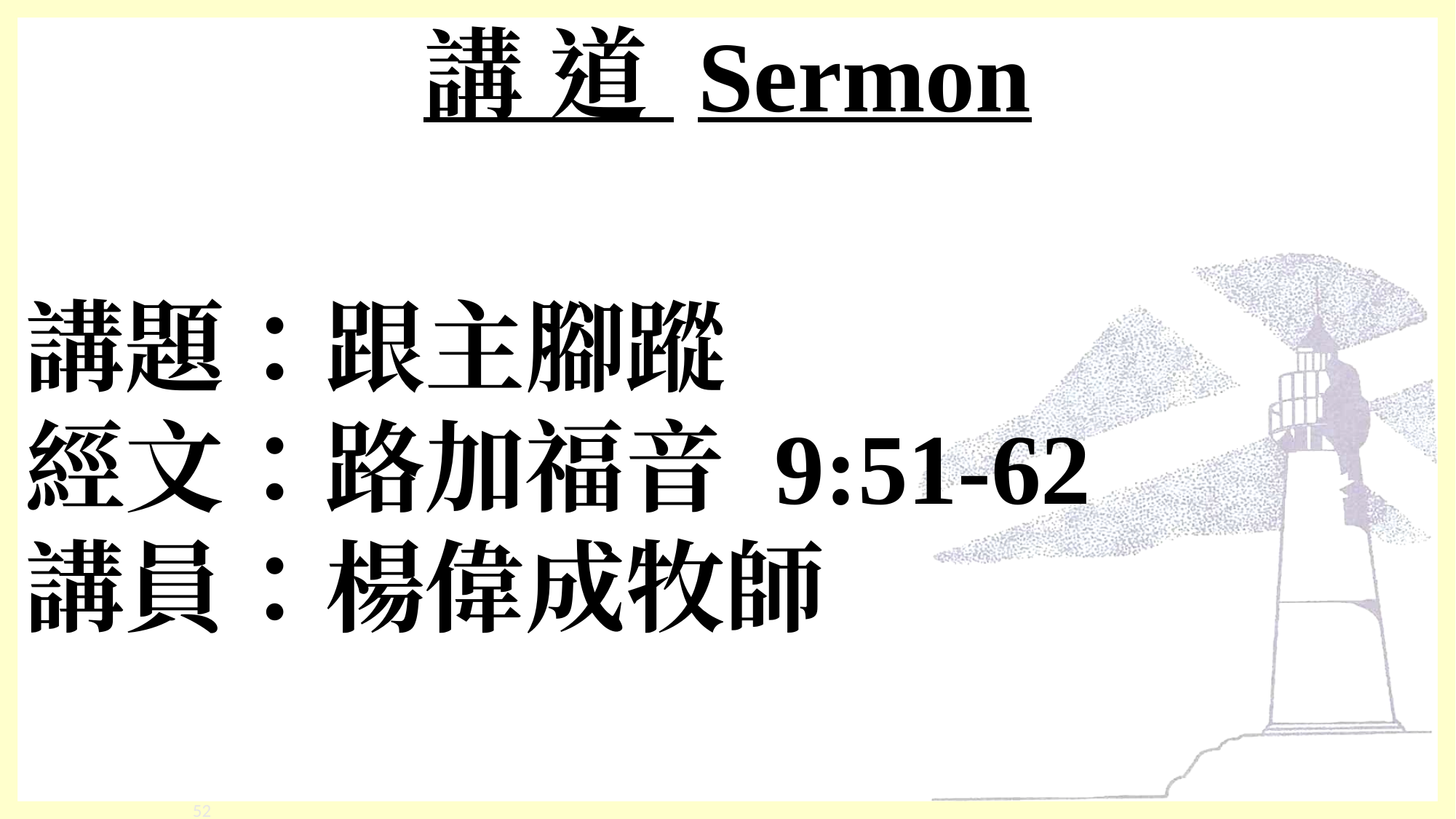

# 講 道 Sermon

講題：跟主腳蹤
經文：路加福音 9:51-62
講員：楊偉成牧師
52